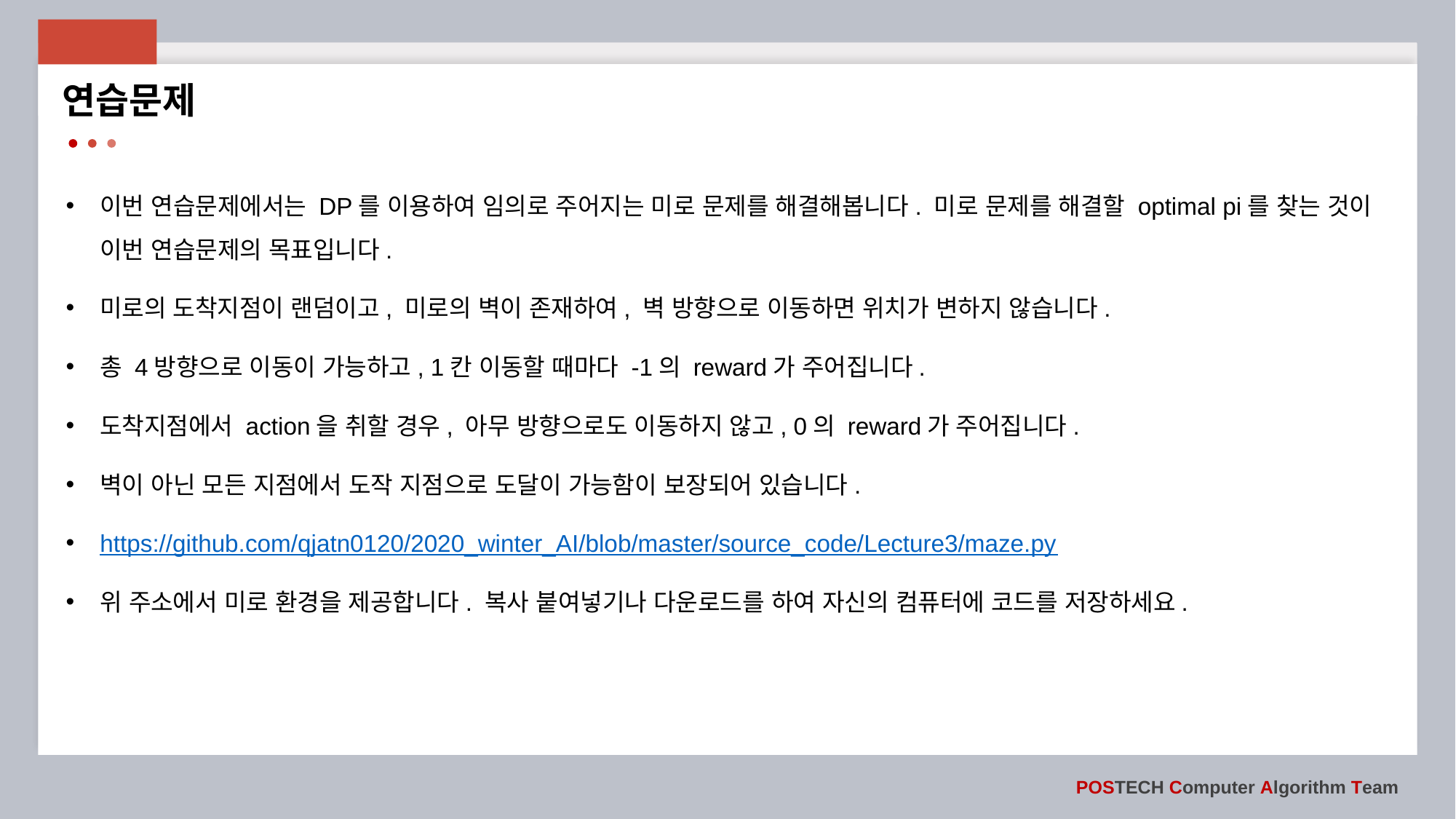

연습문제
이번 연습문제에서는 DP를 이용하여 임의로 주어지는 미로 문제를 해결해봅니다. 미로 문제를 해결할 optimal pi를 찾는 것이 이번 연습문제의 목표입니다.
미로의 도착지점이 랜덤이고, 미로의 벽이 존재하여, 벽 방향으로 이동하면 위치가 변하지 않습니다.
총 4방향으로 이동이 가능하고, 1칸 이동할 때마다 -1의 reward가 주어집니다.
도착지점에서 action을 취할 경우, 아무 방향으로도 이동하지 않고, 0의 reward가 주어집니다.
벽이 아닌 모든 지점에서 도작 지점으로 도달이 가능함이 보장되어 있습니다.
https://github.com/qjatn0120/2020_winter_AI/blob/master/source_code/Lecture3/maze.py
위 주소에서 미로 환경을 제공합니다. 복사 붙여넣기나 다운로드를 하여 자신의 컴퓨터에 코드를 저장하세요.